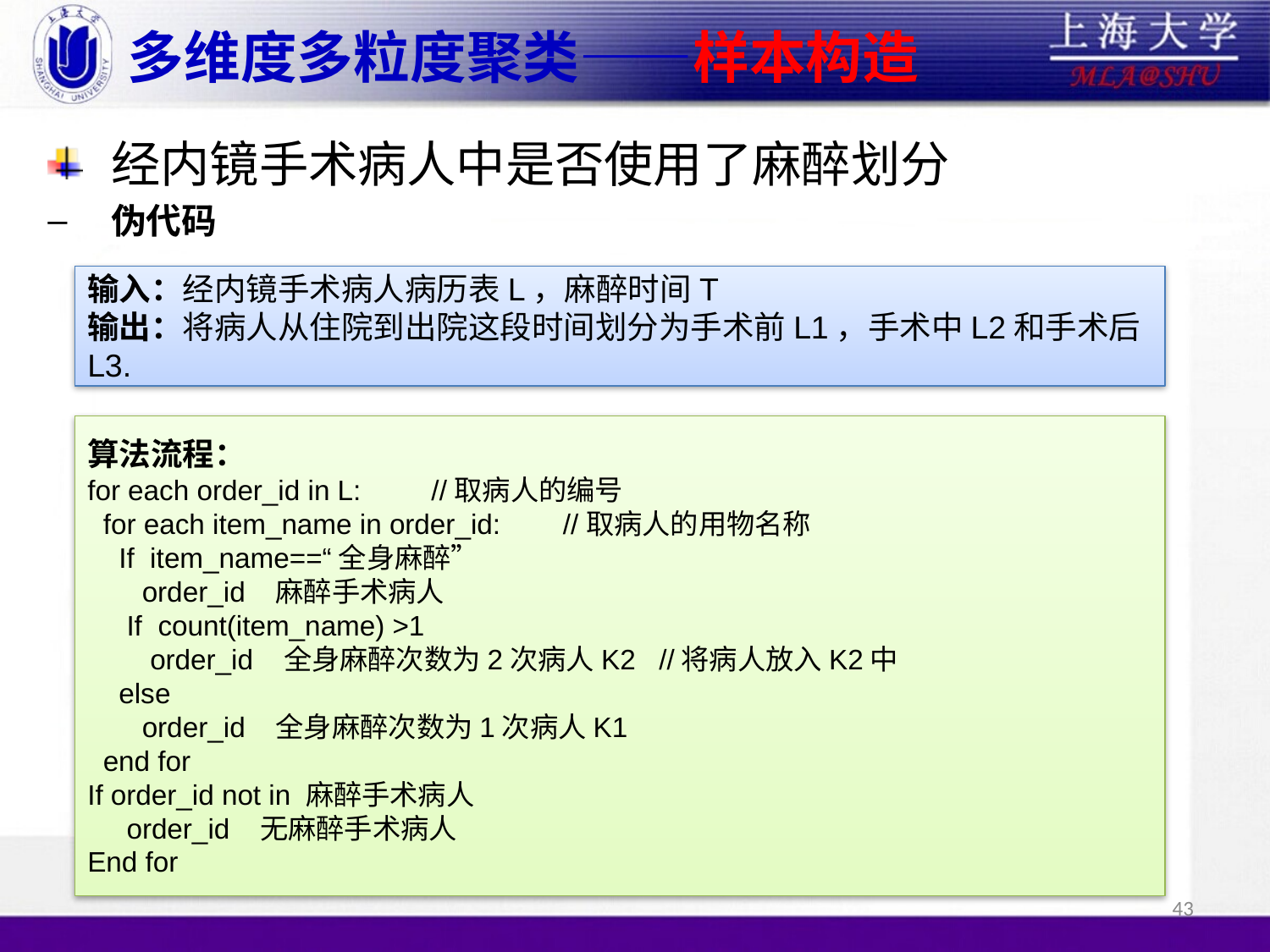

# 多维度多粒度聚类——样本构造
经内镜手术病人中是否使用了麻醉划分
伪代码

输入：经内镜手术病人病历表L，麻醉时间T
输出：将病人从住院到出院这段时间划分为手术前L1，手术中L2和手术后L3.

算法流程：
for each order_id in L:         //取病人的编号
  for each item_name in order_id:        //取病人的用物名称
    If  item_name==“全身麻醉”
       order_id   麻醉手术病人
     If  count(item_name) >1
        order_id   全身麻醉次数为2次病人K2   //将病人放入K2中
    else
       order_id   全身麻醉次数为1次病人K1
  end for
If order_id not in 麻醉手术病人
     order_id   无麻醉手术病人
End for

43